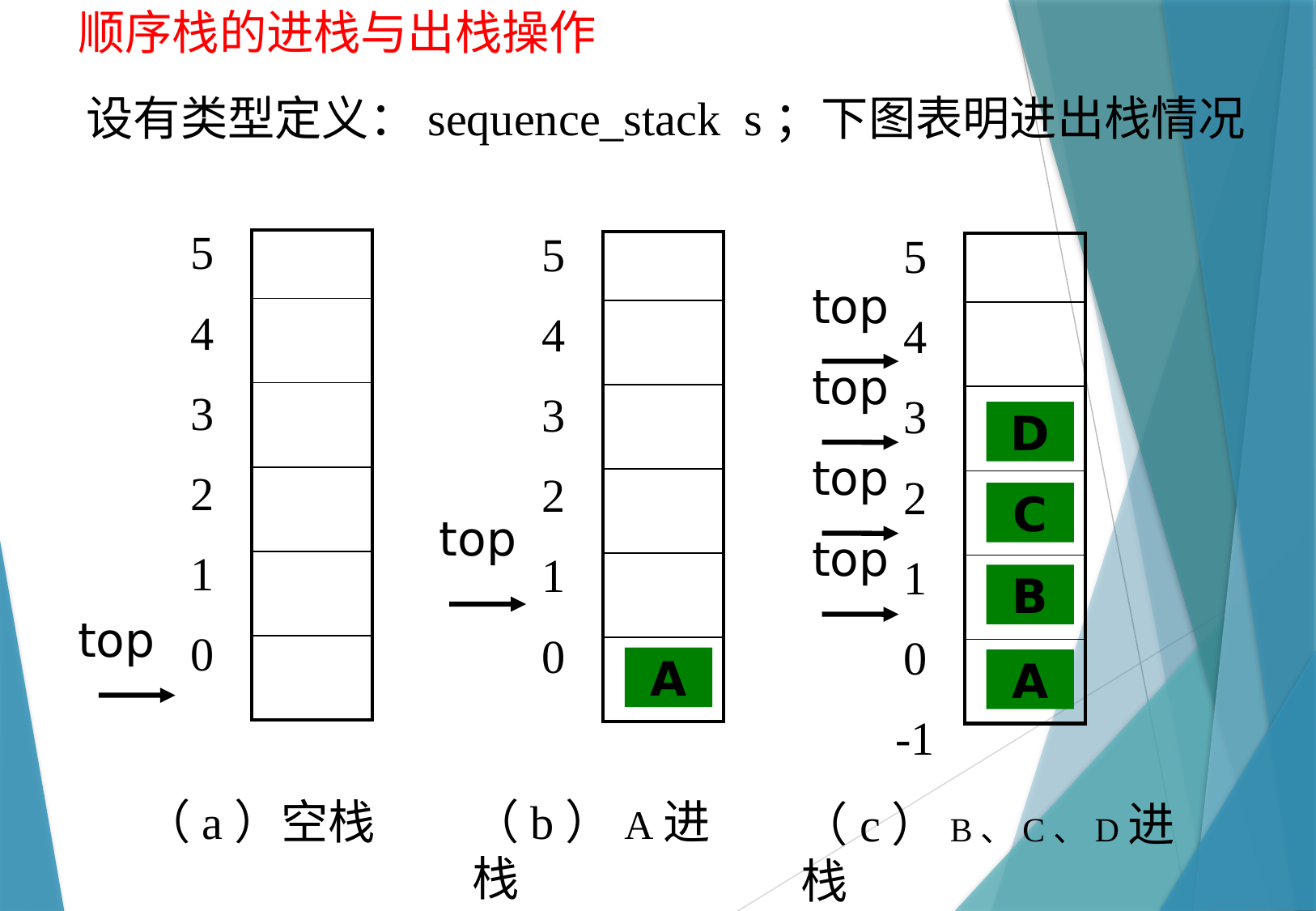

# 顺序栈的进栈与出栈操作
设有类型定义：sequence_stack  s；下图表明进出栈情况
5
4
3
2
1
0

5
4
3
2
1
0

5
4
3
2
1
0
-1
|  |
| --- |
|  |
|  |
|  |
|  |
|  |
|  |
| --- |
|  |
|  |
|  |
|  |
|  |
|  |
| --- |
|  |
|  |
|  |
|  |
|  |
top

top

D
top

C
top

top

B
top
A
A

（a）空栈
（b）A进栈
（c）B、C、D进栈